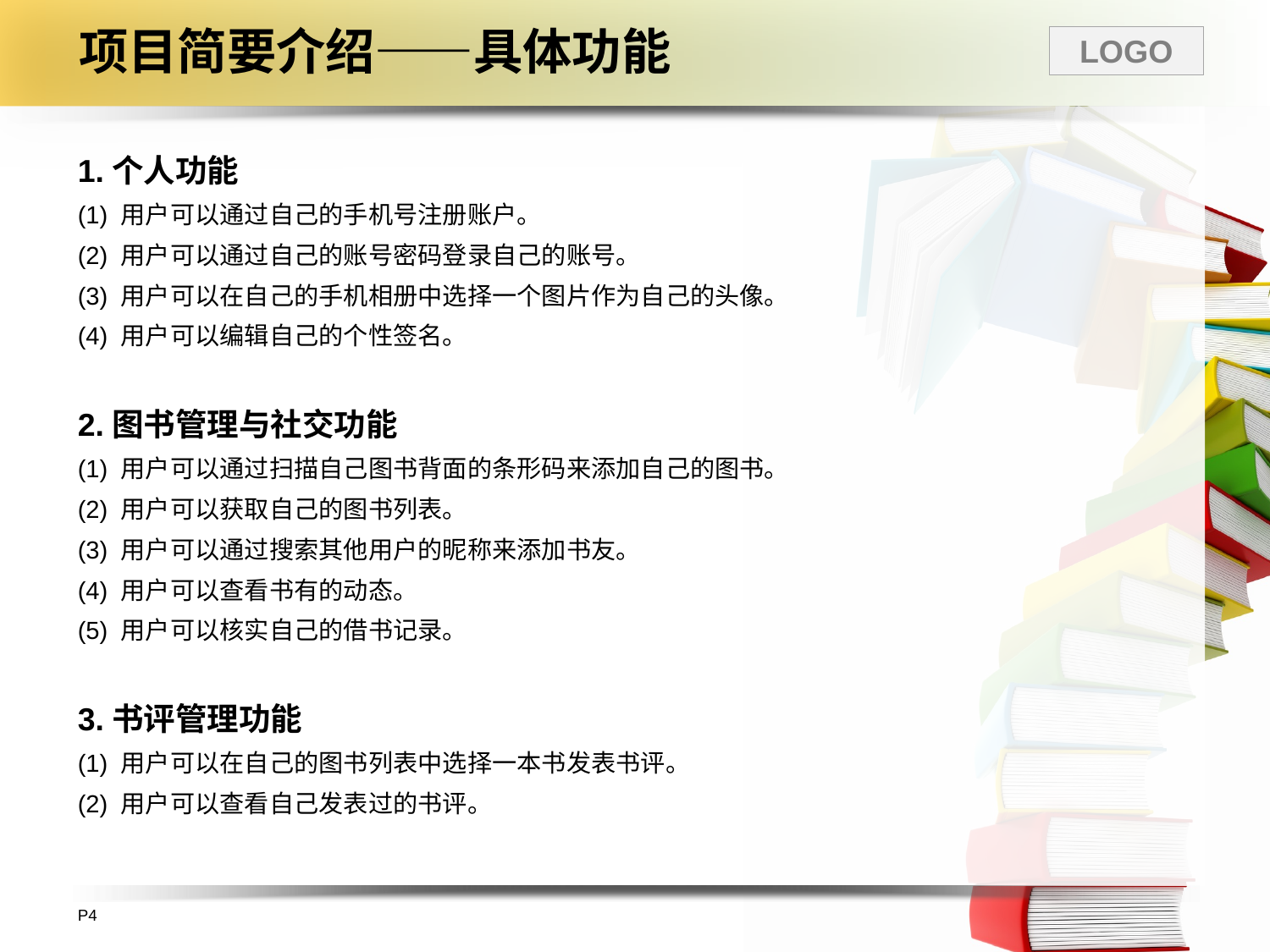

# 项目简要介绍——具体功能
1.个人功能
(1) 用户可以通过自己的手机号注册账户。
(2) 用户可以通过自己的账号密码登录自己的账号。
(3) 用户可以在自己的手机相册中选择一个图片作为自己的头像。
(4) 用户可以编辑自己的个性签名。

2.图书管理与社交功能
(1) 用户可以通过扫描自己图书背面的条形码来添加自己的图书。
(2) 用户可以获取自己的图书列表。
(3) 用户可以通过搜索其他用户的昵称来添加书友。
(4) 用户可以查看书有的动态。
(5) 用户可以核实自己的借书记录。

3.书评管理功能
(1) 用户可以在自己的图书列表中选择一本书发表书评。
(2) 用户可以查看自己发表过的书评。

P4